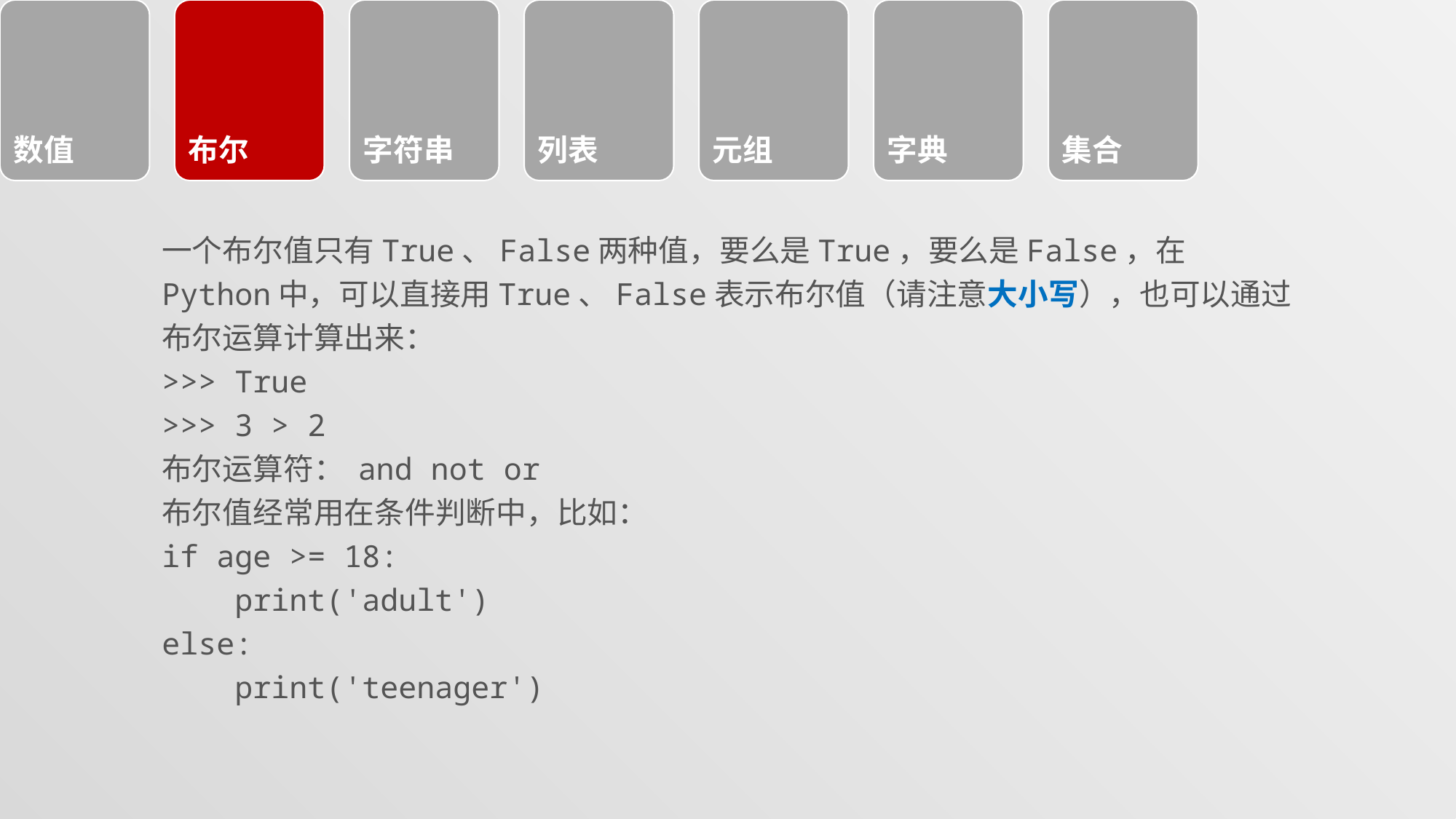

#
一个布尔值只有True、False两种值，要么是True，要么是False，在Python中，可以直接用True、False表示布尔值（请注意大小写），也可以通过布尔运算计算出来：
>>> True
>>> 3 > 2
布尔运算符： and not or
布尔值经常用在条件判断中，比如：
if age >= 18:
    print('adult')
else:
    print('teenager')